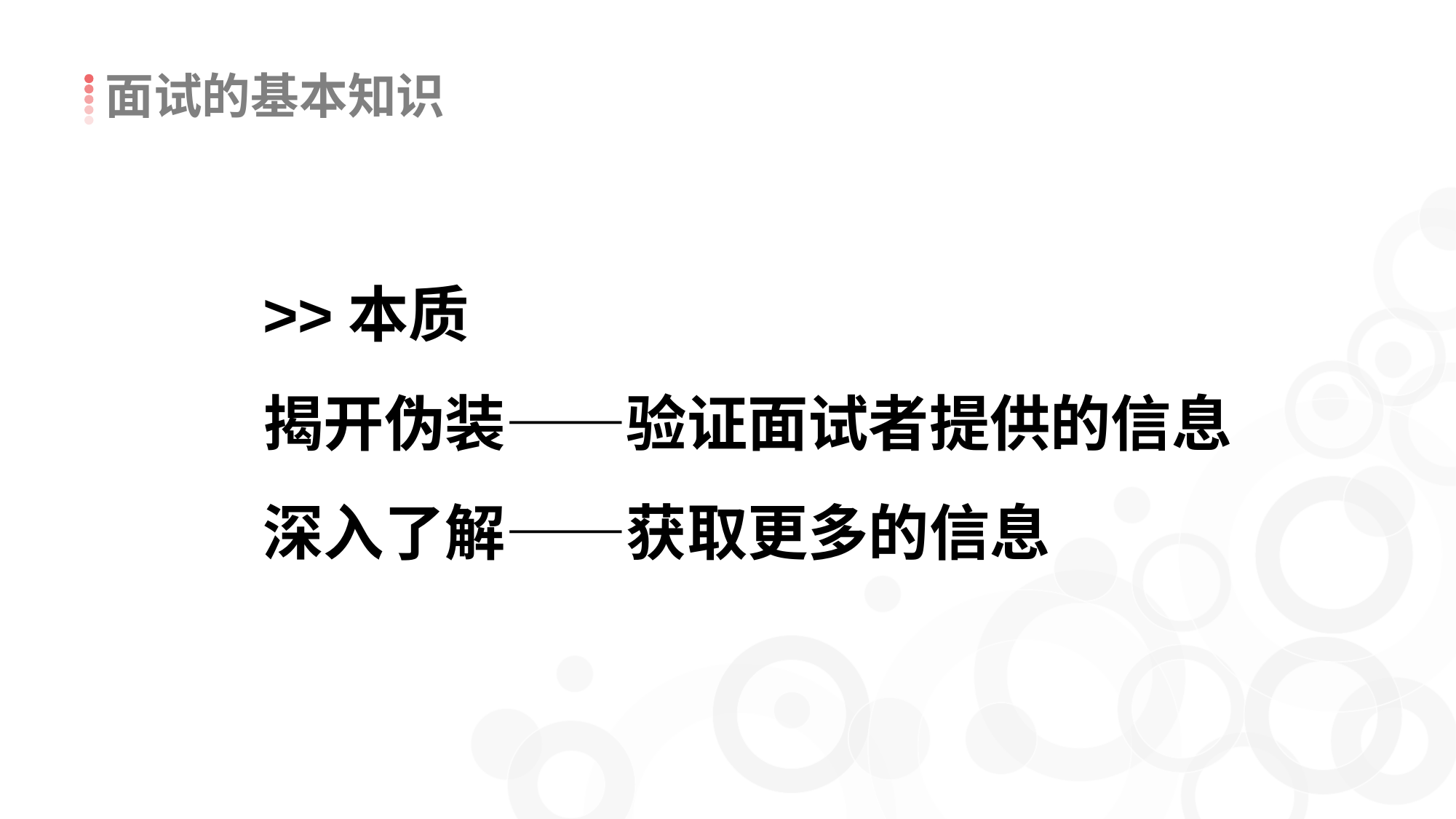

面试的基本知识

>>本质
揭开伪装——验证面试者提供的信息
深入了解——获取更多的信息